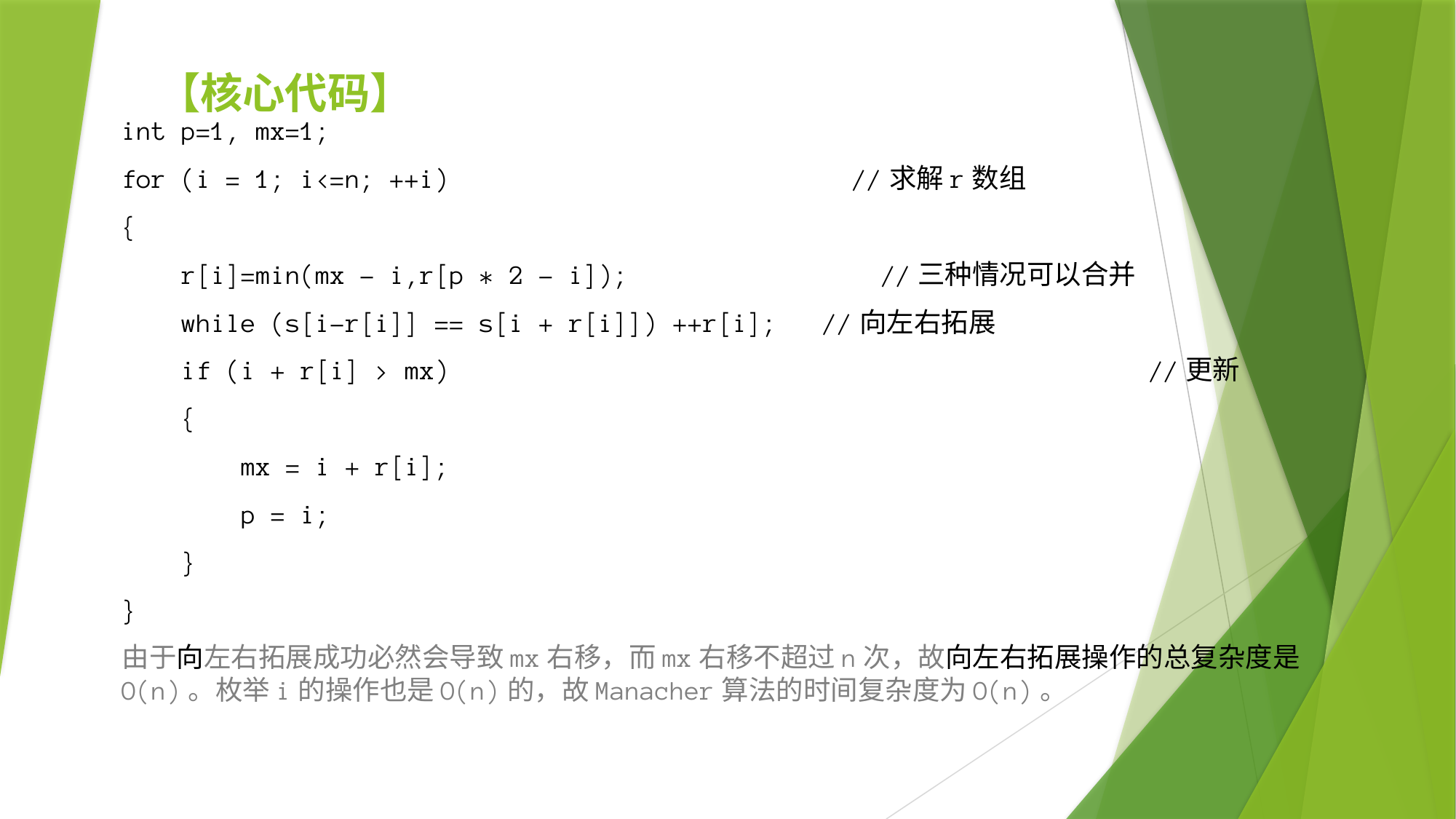

# 【核心代码】
int p=1, mx=1;
for (i = 1; i<=n; ++i)                           //求解r数组
{
    r[i]=min(mx - i,r[p * 2 - i]); 		       //三种情况可以合并
    while (s[i-r[i]] == s[i + r[i]]) ++r[i];   //向左右拓展
    if (i + r[i] > mx)  						   //更新
    {
        mx = i + r[i];
        p = i;
    }
}
由于向左右拓展成功必然会导致mx右移，而mx右移不超过n次，故向左右拓展操作的总复杂度是O(n)。枚举i的操作也是O(n)的，故Manacher算法的时间复杂度为O(n)。